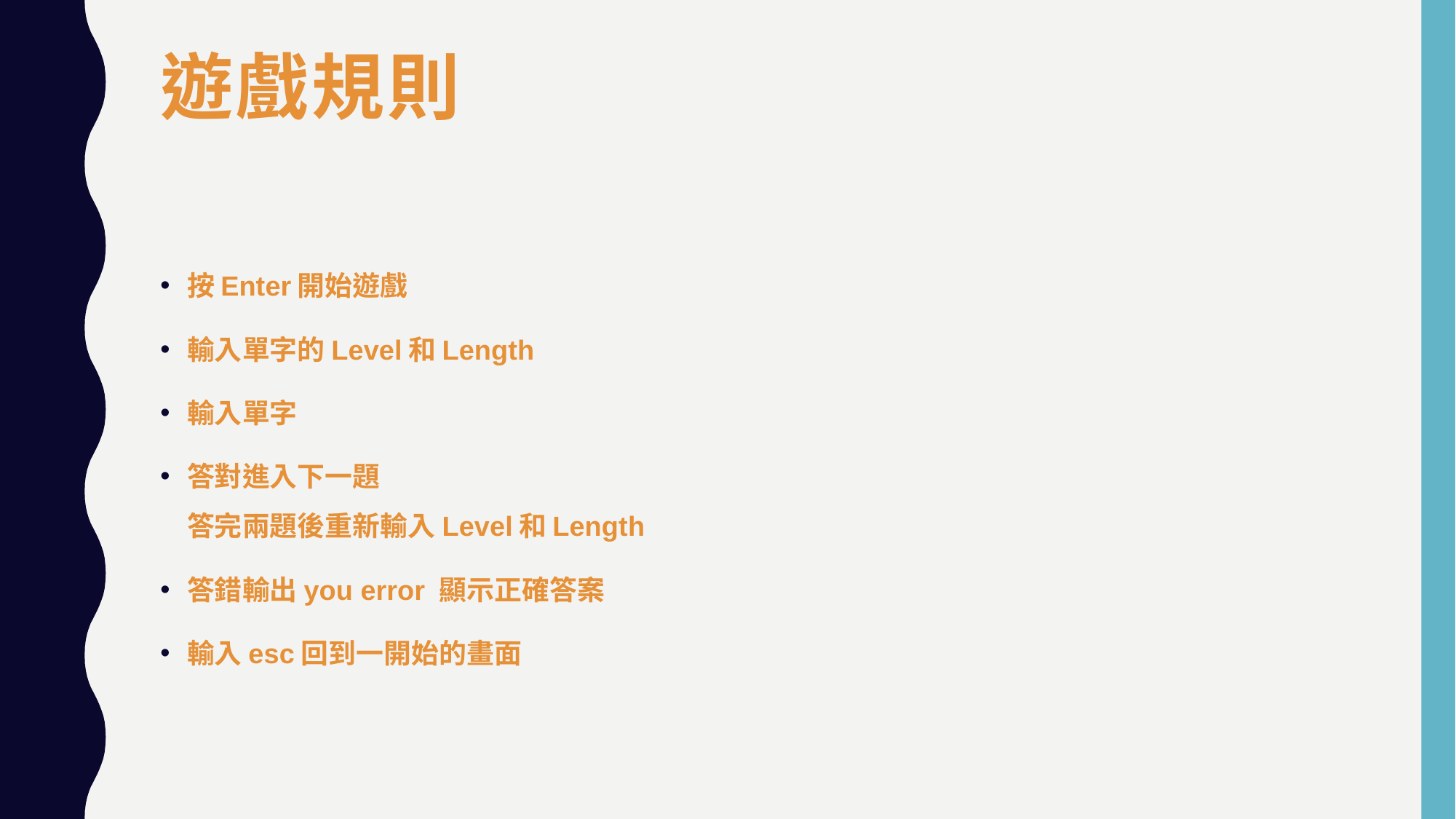

# 遊戲規則
按Enter開始遊戲
輸入單字的Level和Length
輸入單字
答對進入下一題
答完兩題後重新輸入Level和Length
答錯輸出you error 顯示正確答案
輸入esc回到一開始的畫面